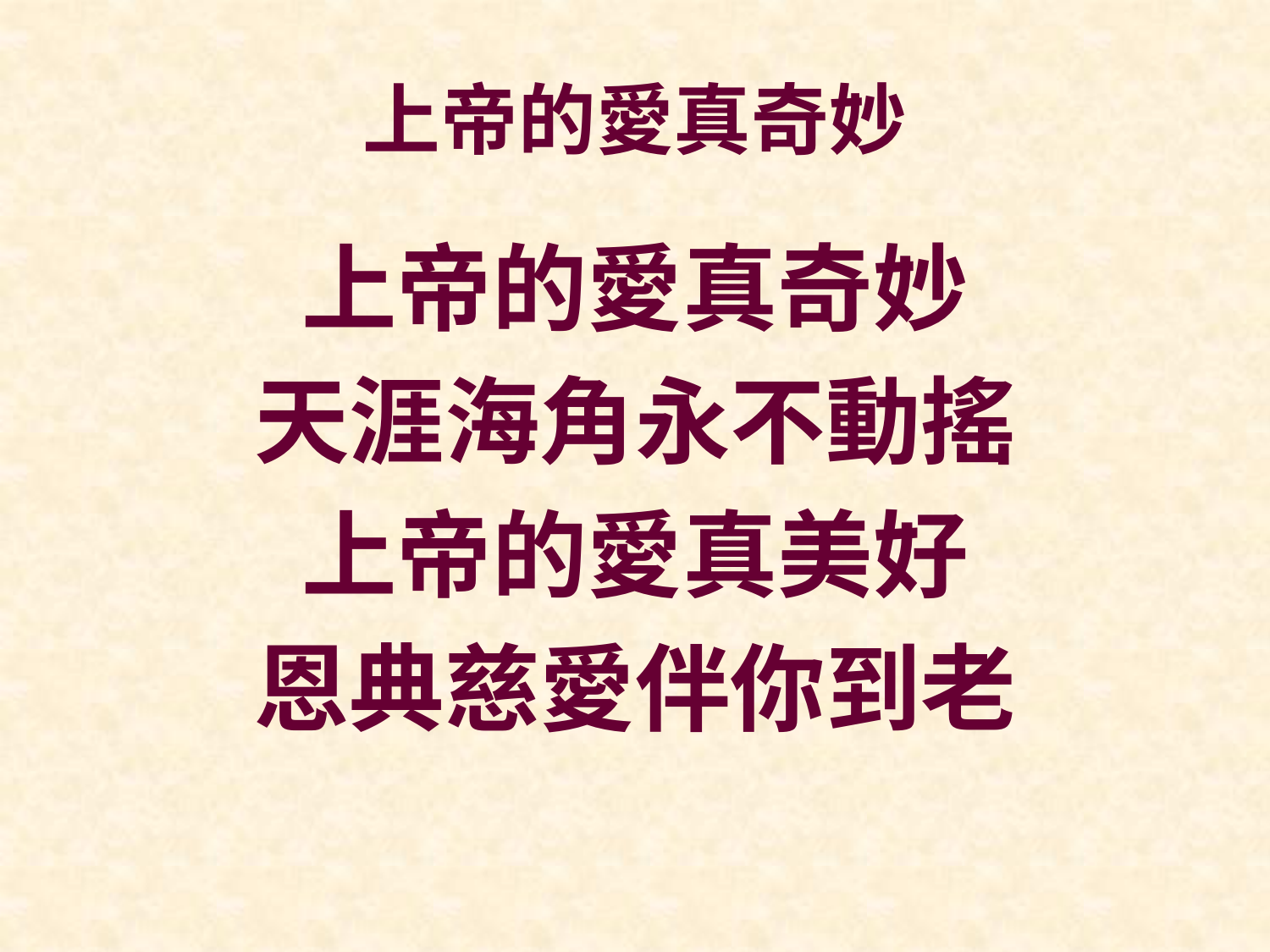

# 上帝的愛真奇妙
上帝的愛真奇妙
天涯海角永不動搖
上帝的愛真美好
恩典慈愛伴你到老